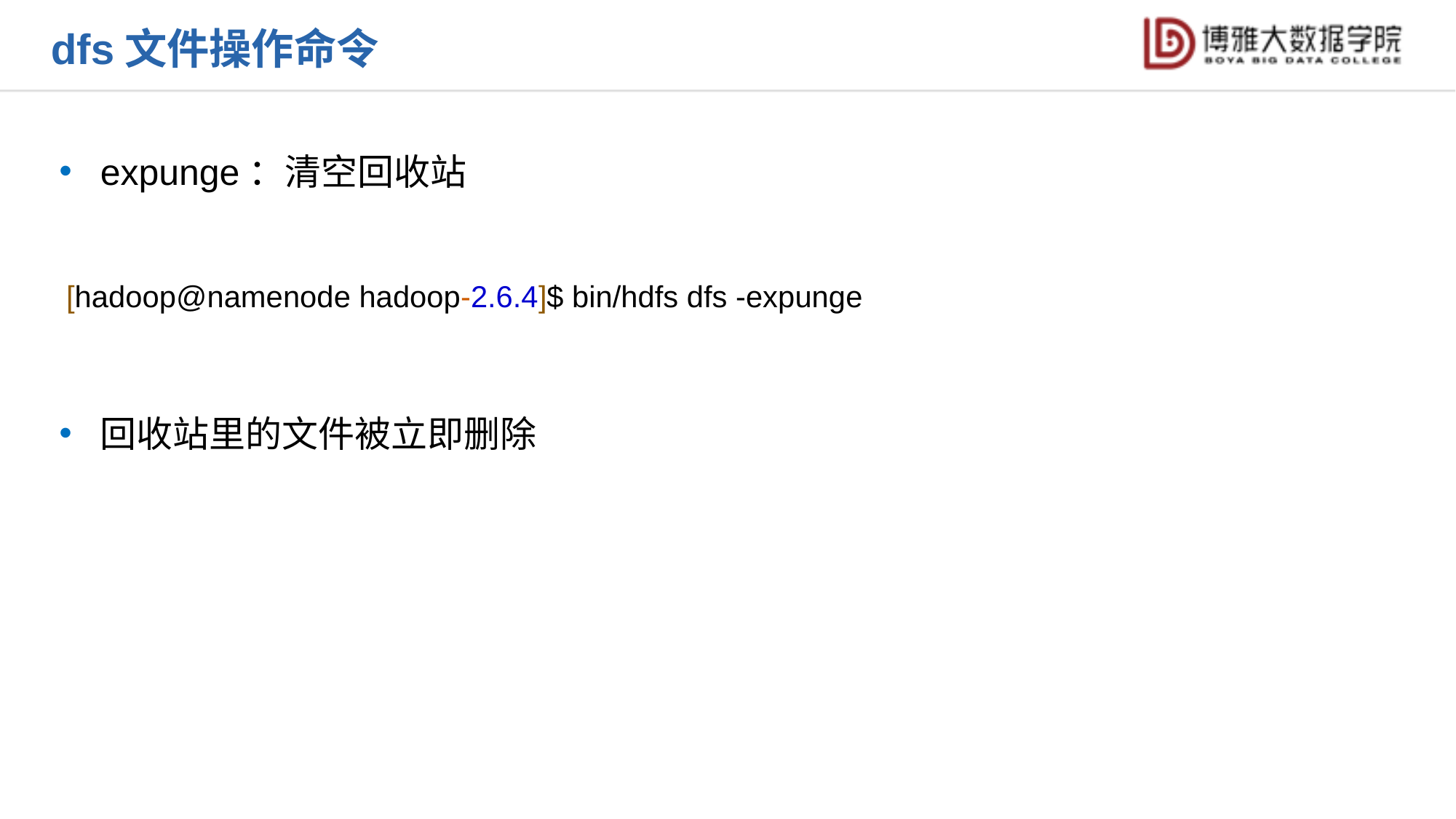

dfs文件操作命令

expunge：清空回收站

回收站里的文件被立即删除
[hadoop@namenode hadoop-2.6.4]$ bin/hdfs dfs -expunge